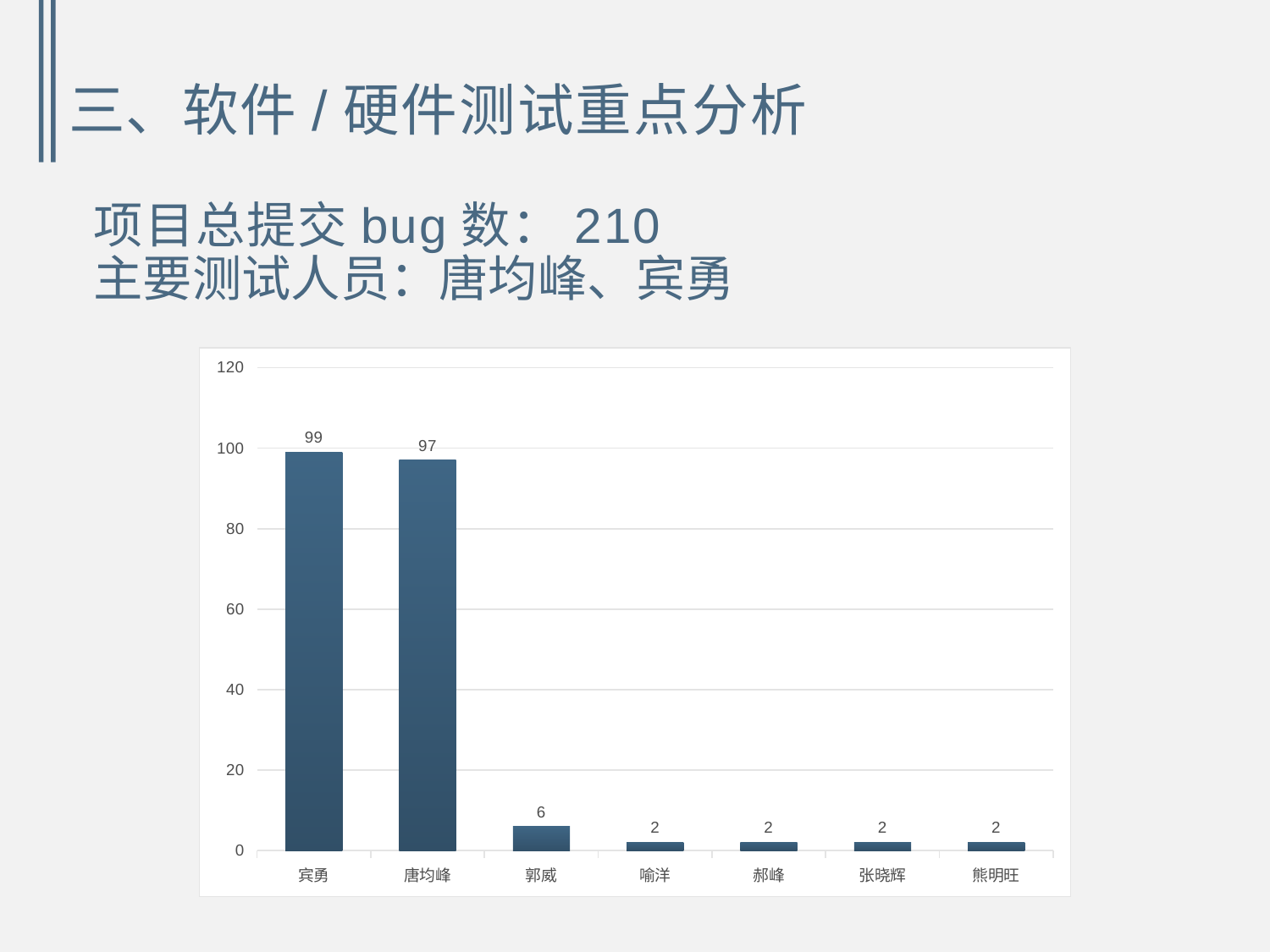

三、软件/硬件测试重点分析

项目总提交bug数：210
主要测试人员：唐均峰、宾勇

### Chart

| Category |  |
|---|---|
| 宾勇 | 99.0 |
| 唐均峰 | 97.0 |
| 郭威 | 6.0 |
| 喻洋 | 2.0 |
| 郝峰 | 2.0 |
| 张晓辉 | 2.0 |
| 熊明旺 | 2.0 |